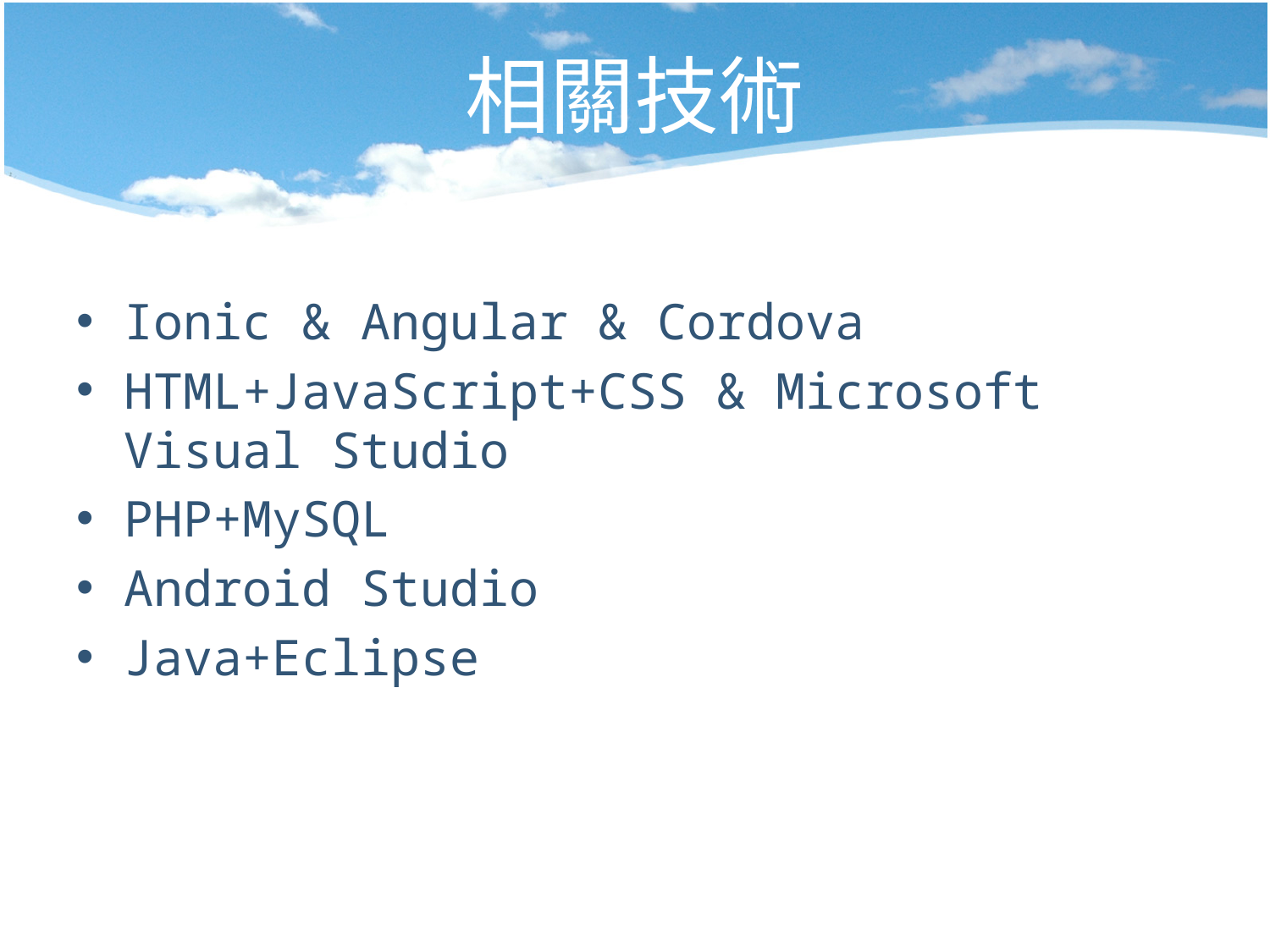

# 相關技術
Ionic & Angular & Cordova
HTML+JavaScript+CSS & Microsoft Visual Studio
PHP+MySQL
Android Studio
Java+Eclipse